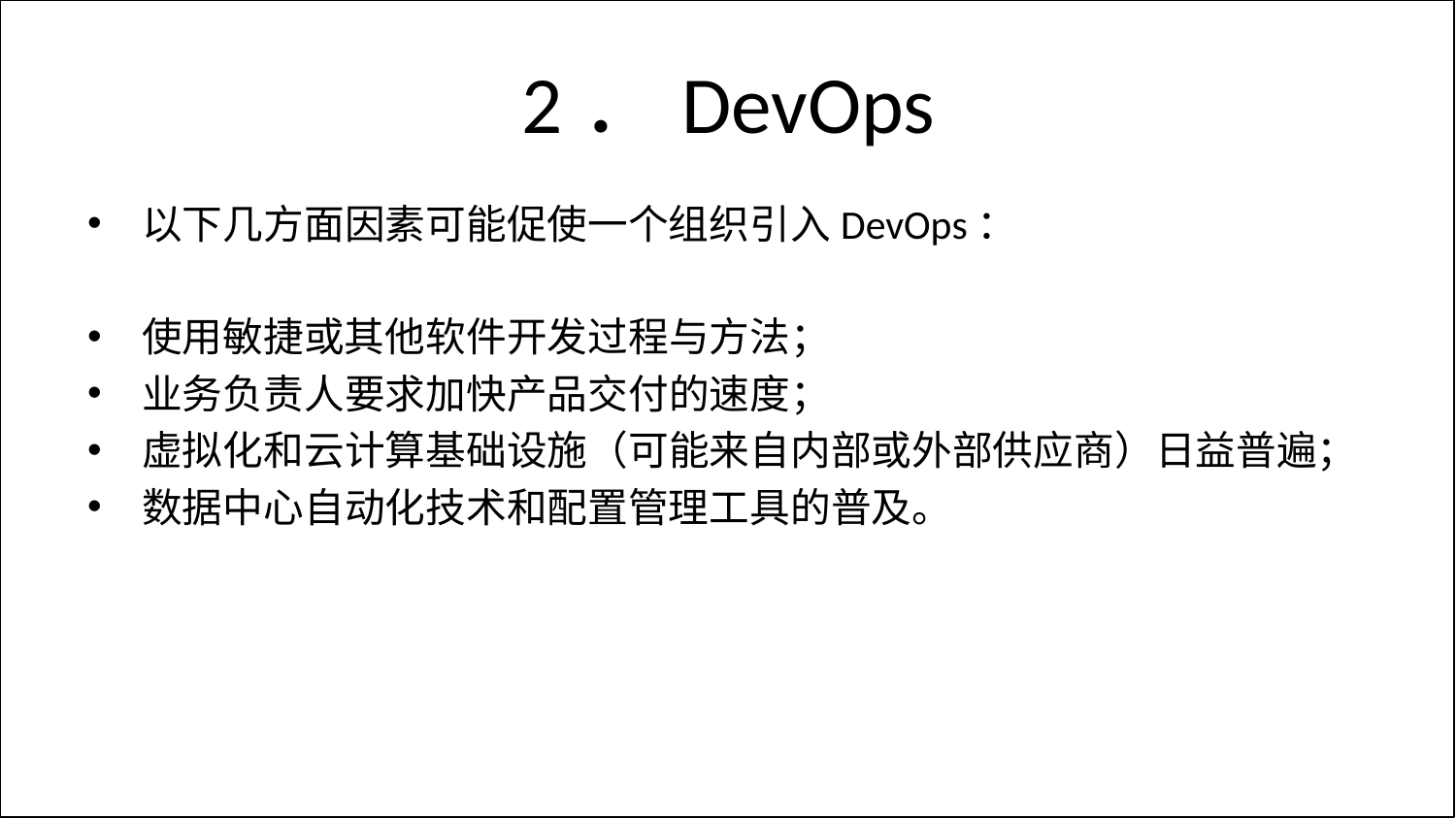

# 2．DevOps
以下几方面因素可能促使一个组织引入DevOps：

使用敏捷或其他软件开发过程与方法；
业务负责人要求加快产品交付的速度；
虚拟化和云计算基础设施（可能来自内部或外部供应商）日益普遍；
数据中心自动化技术和配置管理工具的普及。